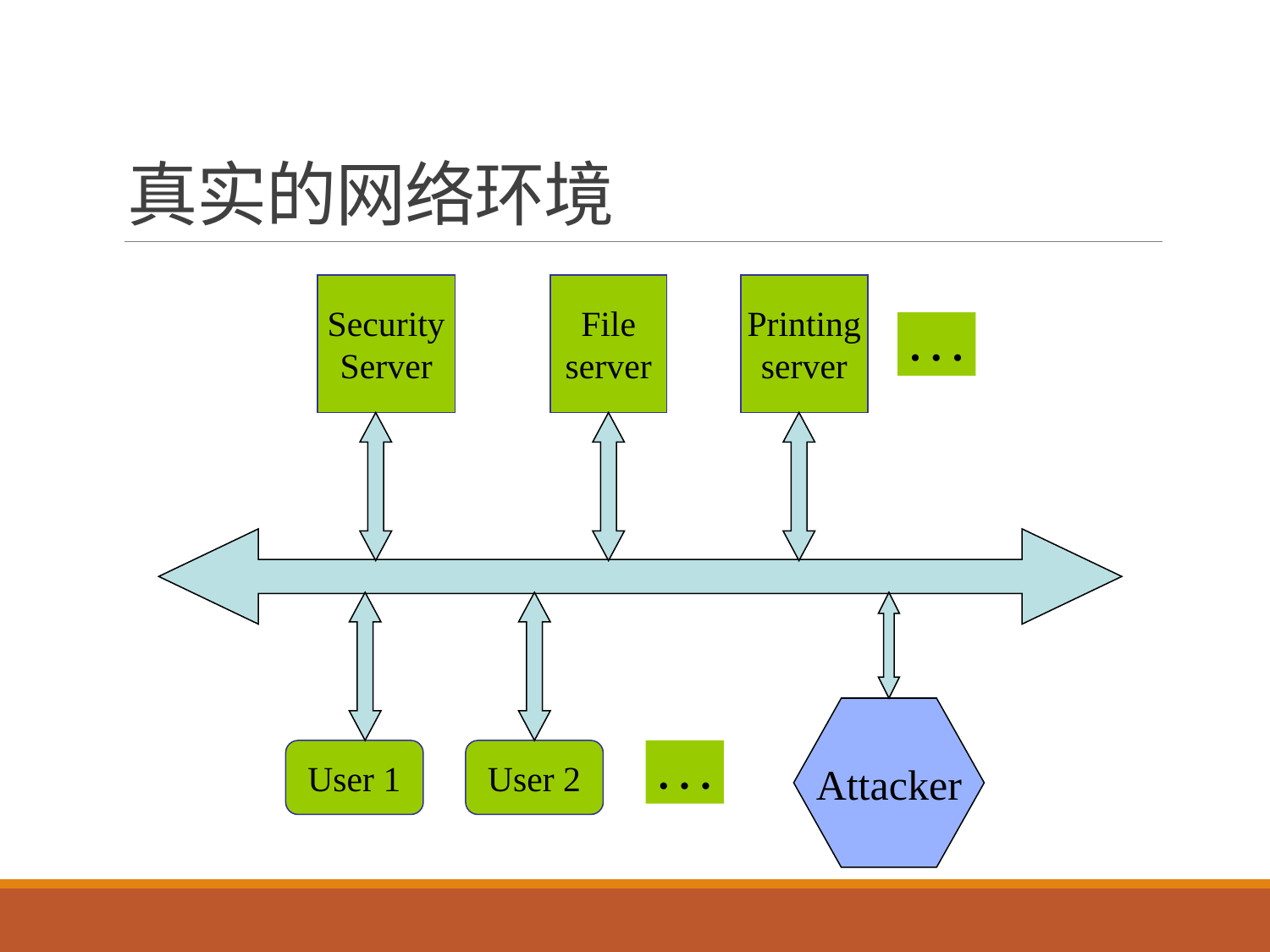

# 真实的网络环境
Security
Server
File
server
Printing
server
. . .

Attacker
User 1
User 2
. . .